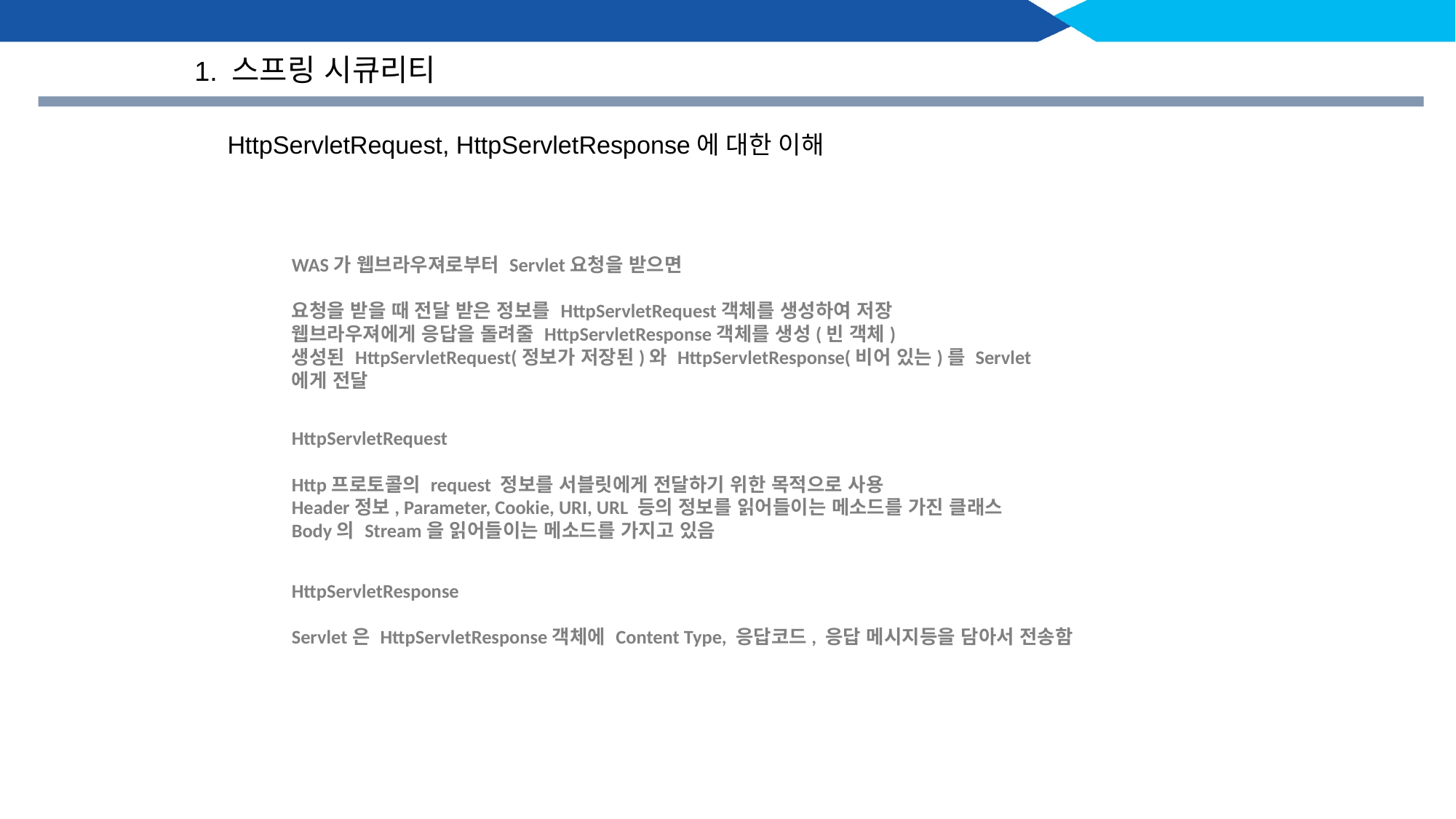

1. 스프링 시큐리티
HttpServletRequest, HttpServletResponse에 대한 이해
WAS가 웹브라우져로부터 Servlet요청을 받으면

요청을 받을 때 전달 받은 정보를 HttpServletRequest객체를 생성하여 저장
웹브라우져에게 응답을 돌려줄 HttpServletResponse객체를 생성(빈 객체)
생성된 HttpServletRequest(정보가 저장된)와 HttpServletResponse(비어 있는)를 Servlet에게 전달
HttpServletRequest

Http프로토콜의 request 정보를 서블릿에게 전달하기 위한 목적으로 사용
Header정보, Parameter, Cookie, URI, URL 등의 정보를 읽어들이는 메소드를 가진 클래스
Body의 Stream을 읽어들이는 메소드를 가지고 있음
HttpServletResponse

Servlet은 HttpServletResponse객체에 Content Type, 응답코드, 응답 메시지등을 담아서 전송함